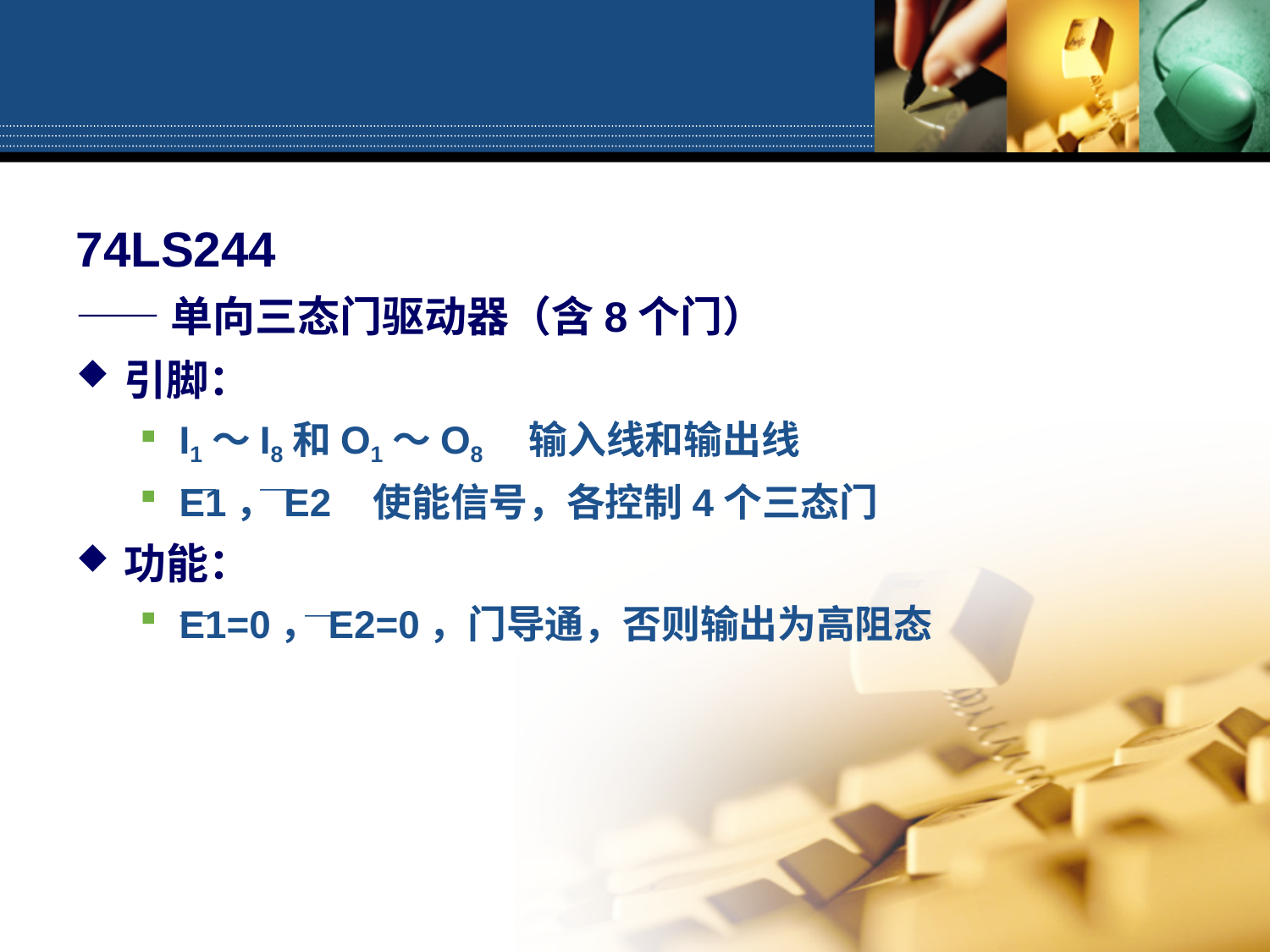

74LS244
——单向三态门驱动器（含8个门）
引脚：
I1～I8和O1～O8      输入线和输出线
E1，E2   使能信号，各控制4个三态门
功能：
E1=0，E2=0，门导通，否则输出为高阻态